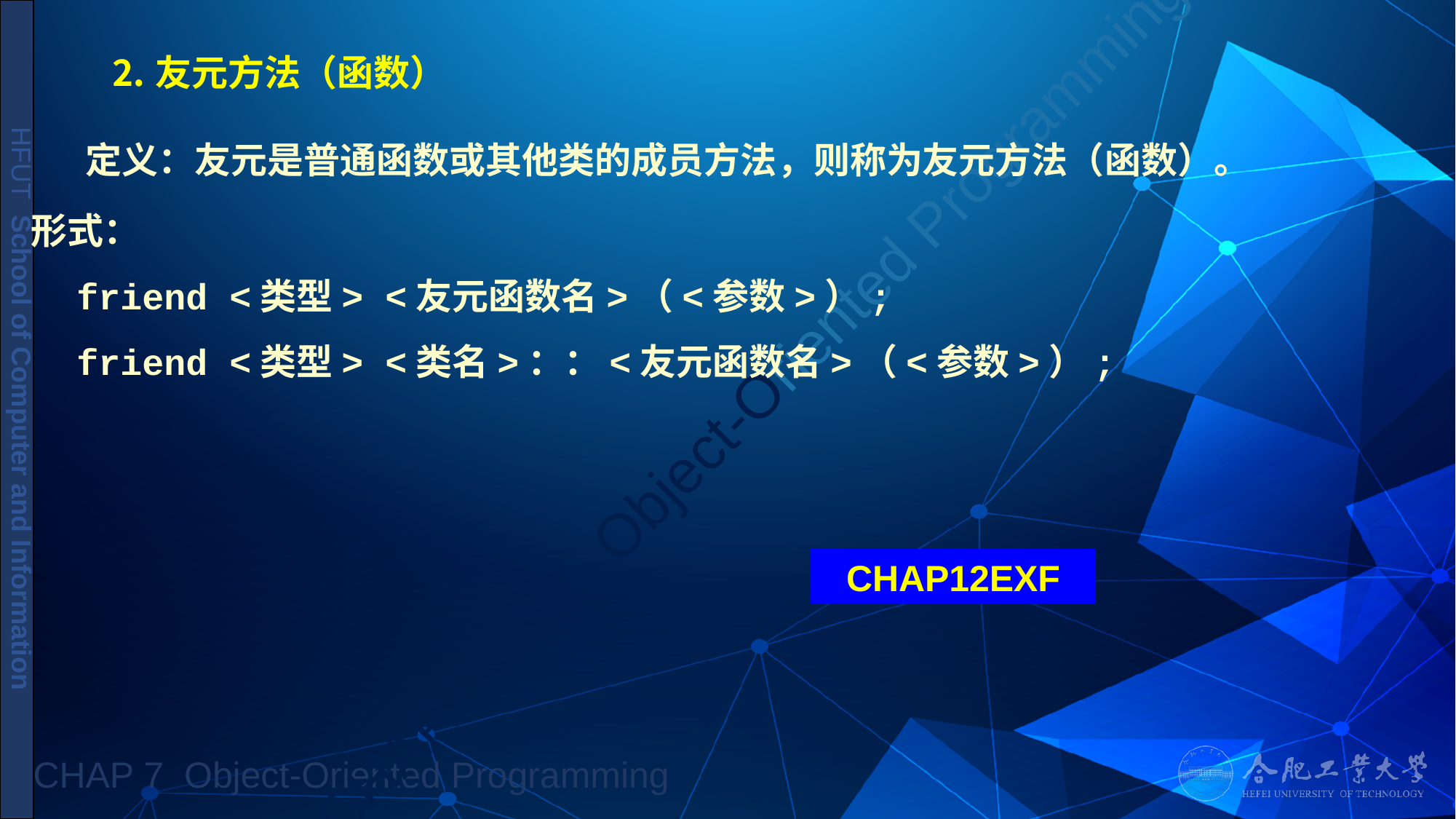

# ⒉友元方法（函数）
    定义：友元是普通函数或其他类的成员方法，则称为友元方法（函数）。
    形式：
    friend <类型> <友元函数名>（<参数>）;
    friend <类型> <类名>：：<友元函数名>（<参数>）;
CHAP12EXF